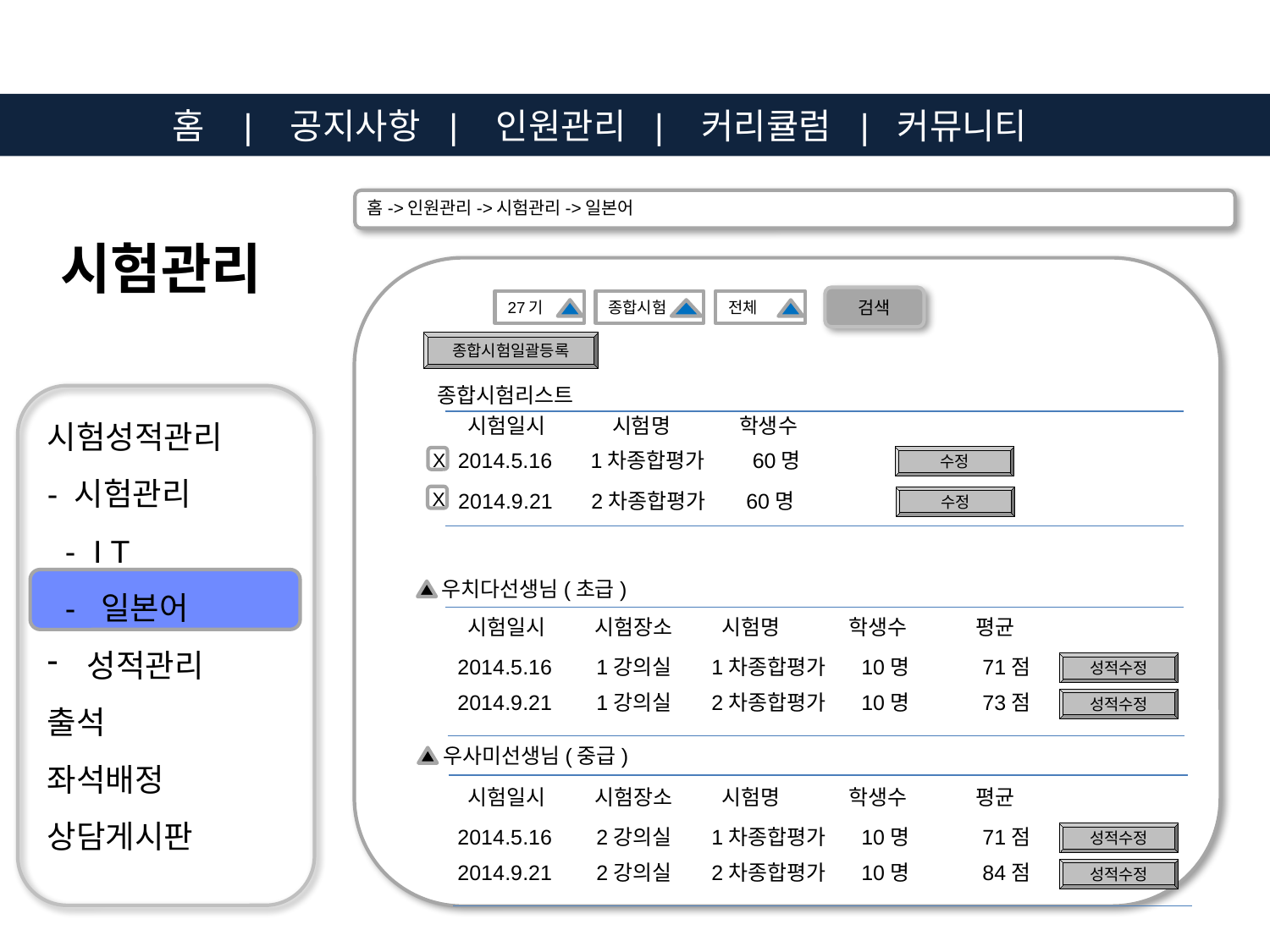

홈   |   공지사항  |   인원관리  |   커리큘럼  |  커뮤니티
홈->인원관리->시험관리->일본어

 시험관리

검색
27기

종합시험

전체

종합시험일괄등록
종합시험리스트

시험성적관리
- 시험관리
  -  I T
  -  일본어
성적관리
출석
좌석배정
상담게시판
시험일시	   시험명	   학생수
2014.5.16	 1차종합평가	      60명
수정
X

X

2014.9.21	 2차종합평가      60명
수정

우치다선생님(초급)

시험일시	시험장소	시험명	학생수	평균
2014.5.16	  1강의실	1차종합평가	   10명	  71점
성적수정
2014.9.21	  1강의실	2차종합평가	   10명	  73점
성적수정
우사미선생님(중급)

시험일시	시험장소	시험명	학생수	평균
2014.5.16	  2강의실	1차종합평가	   10명	  71점
성적수정
2014.9.21	  2강의실	2차종합평가	   10명	  84점
성적수정